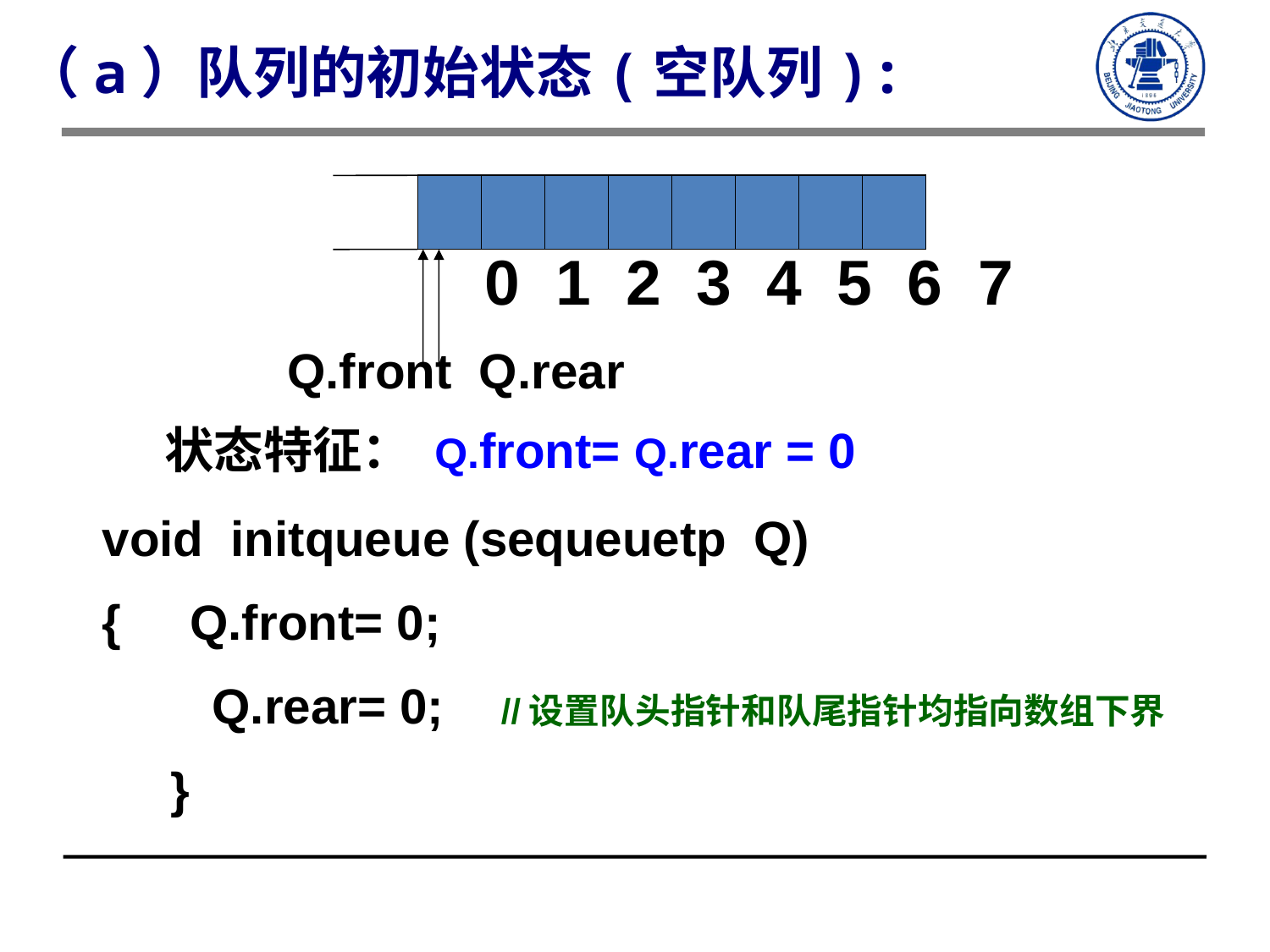

（a）队列的初始状态(空队列):

                       0  1  2  3  4  5  6  7
               Q.front  Q.rear
     状态特征： Q.front= Q.rear = 0

void  initqueue (sequeuetp  Q)
{     Q.front= 0;
        Q.rear= 0;     //设置队头指针和队尾指针均指向数组下界
     }